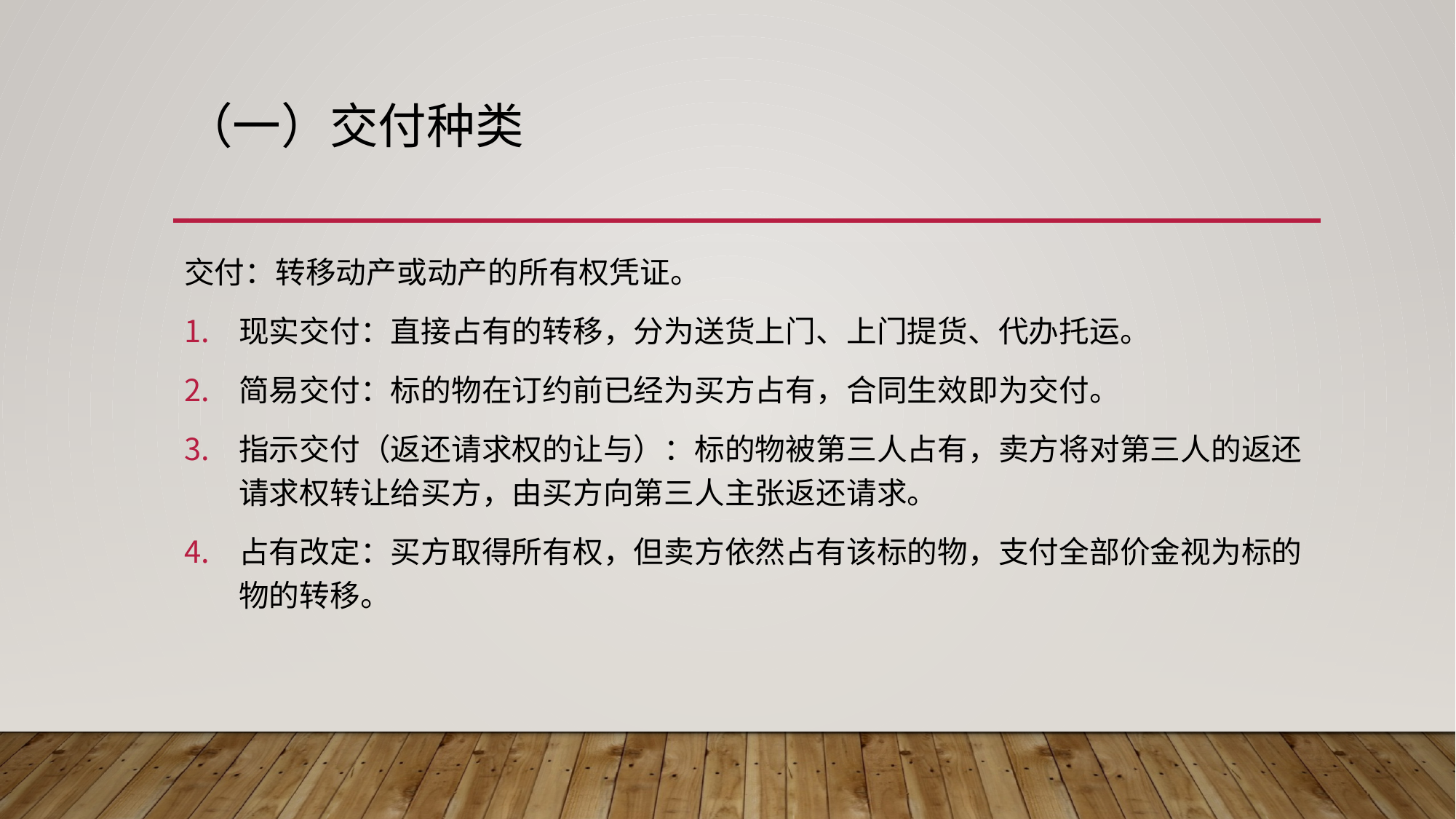

# （一）交付种类
交付：转移动产或动产的所有权凭证。
现实交付：直接占有的转移，分为送货上门、上门提货、代办托运。
简易交付：标的物在订约前已经为买方占有，合同生效即为交付。
指示交付（返还请求权的让与）：标的物被第三人占有，卖方将对第三人的返还请求权转让给买方，由买方向第三人主张返还请求。
占有改定：买方取得所有权，但卖方依然占有该标的物，支付全部价金视为标的物的转移。